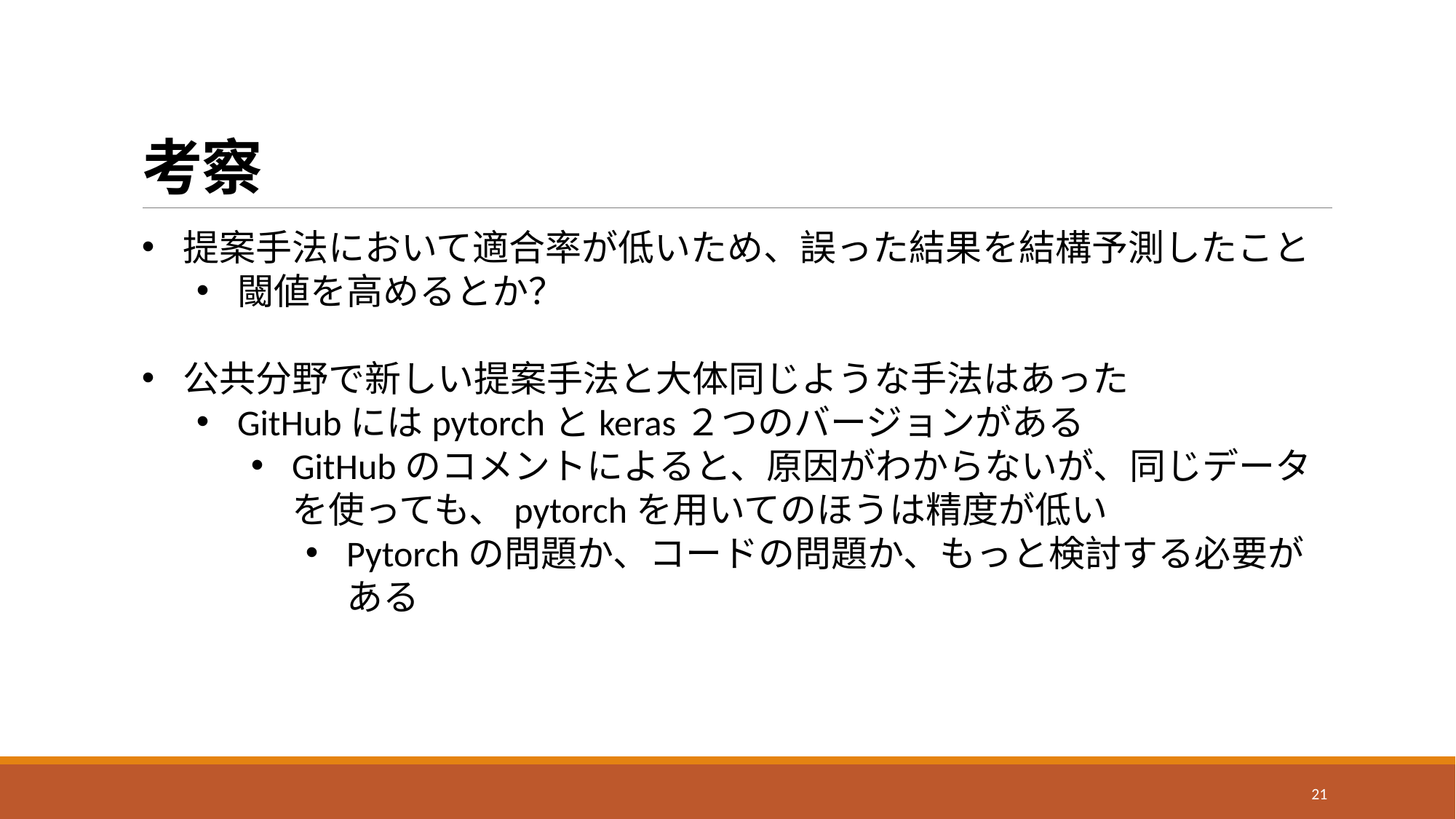

# 考察
提案手法において適合率が低いため、誤った結果を結構予測したこと
閾値を高めるとか？

公共分野で新しい提案手法と大体同じような手法はあった
GitHubにはpytorchとkeras２つのバージョンがある
GitHubのコメントによると、原因がわからないが、同じデータを使っても、pytorchを用いてのほうは精度が低い
Pytorchの問題か、コードの問題か、もっと検討する必要がある
21